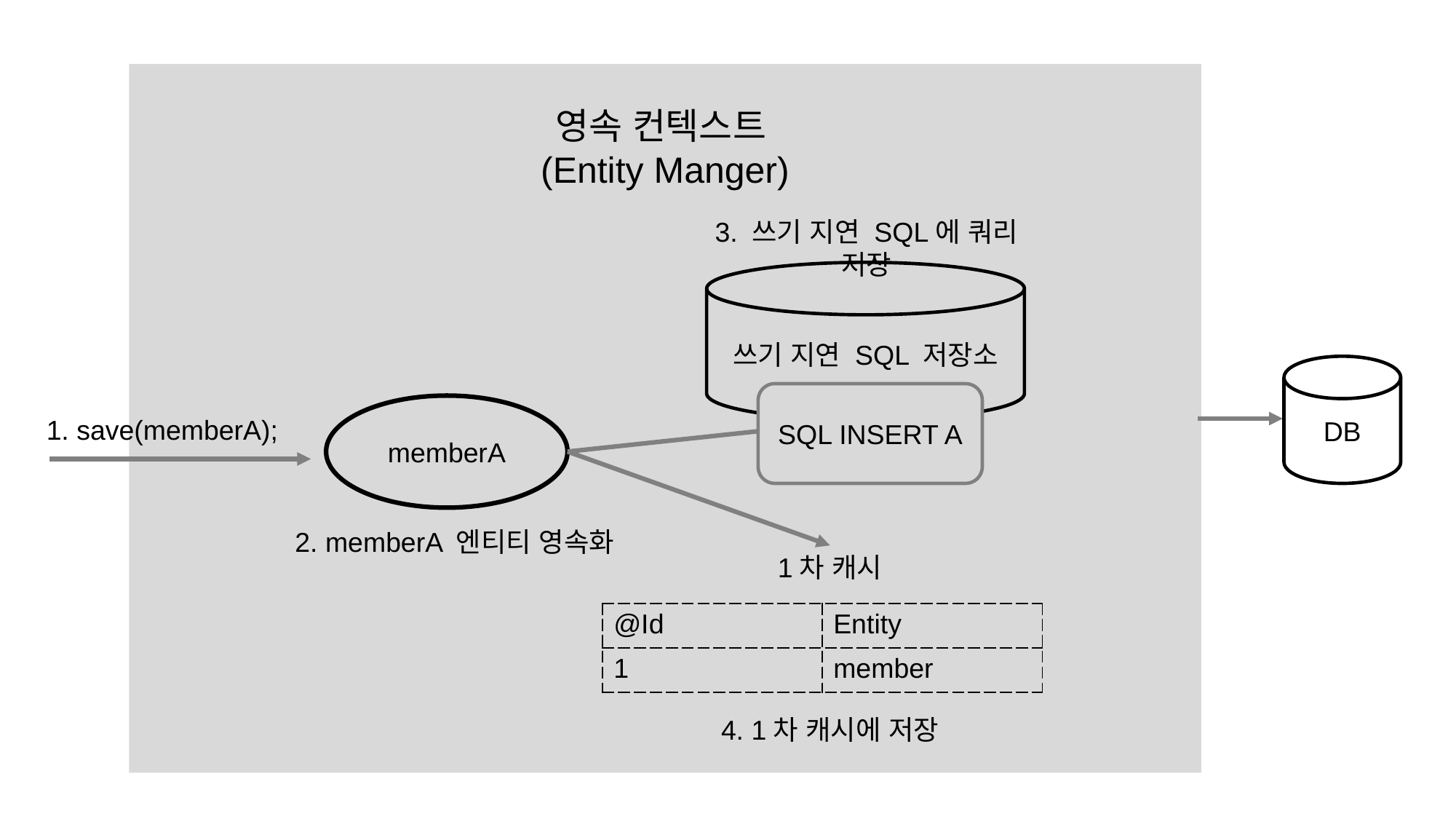

영속 컨텍스트(Entity Manger)
3. 쓰기 지연 SQL에 쿼리 저장
쓰기 지연 SQL 저장소
DB
SQL INSERT A
memberA
1. save(memberA);
2. memberA 엔티티 영속화
1차 캐시
| @Id | Entity |
| --- | --- |
| 1 | member |
4. 1차 캐시에 저장